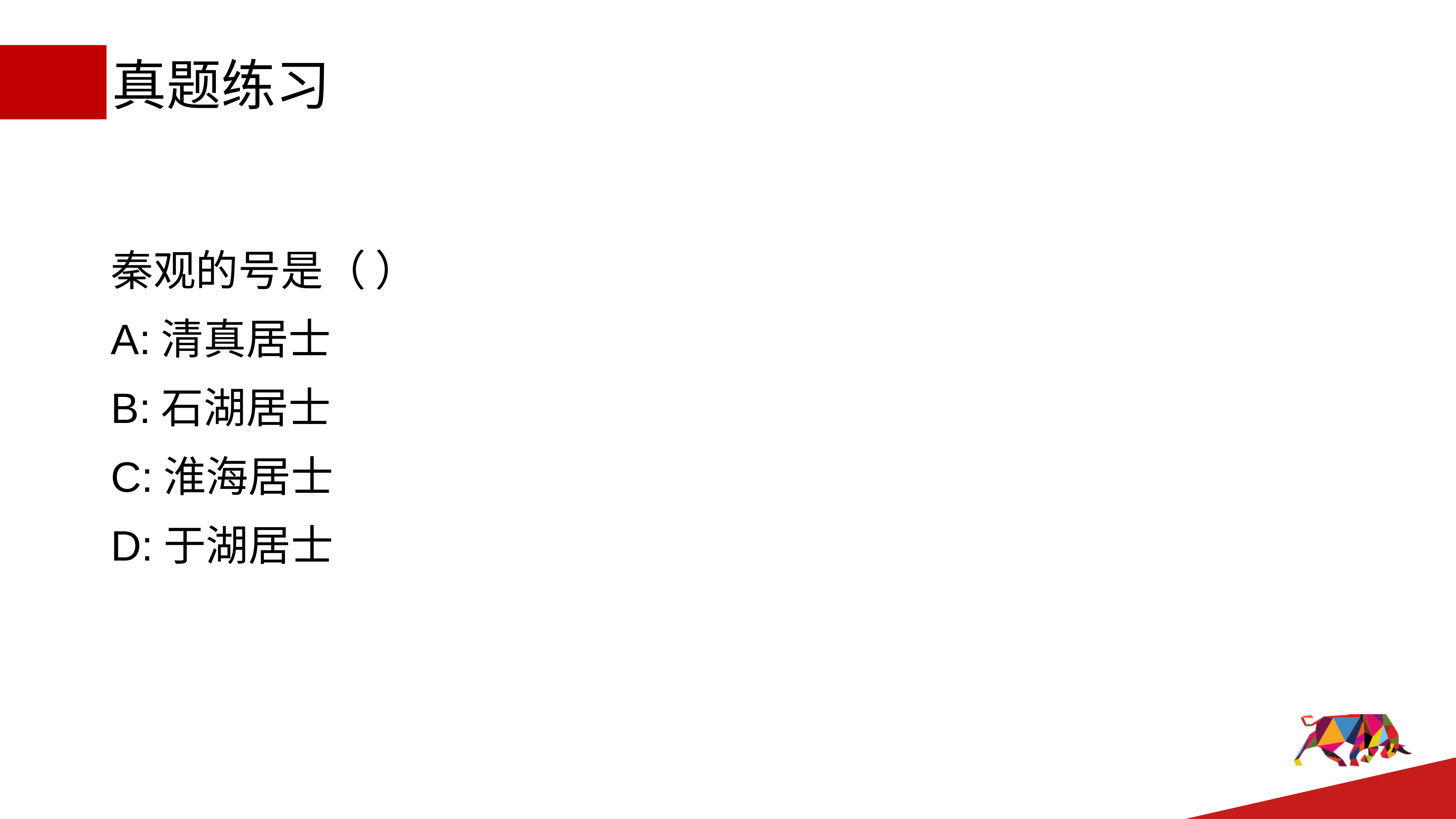

# 真题练习
秦观的号是（ ）
A:清真居士
B:石湖居士
C:淮海居士
D:于湖居士